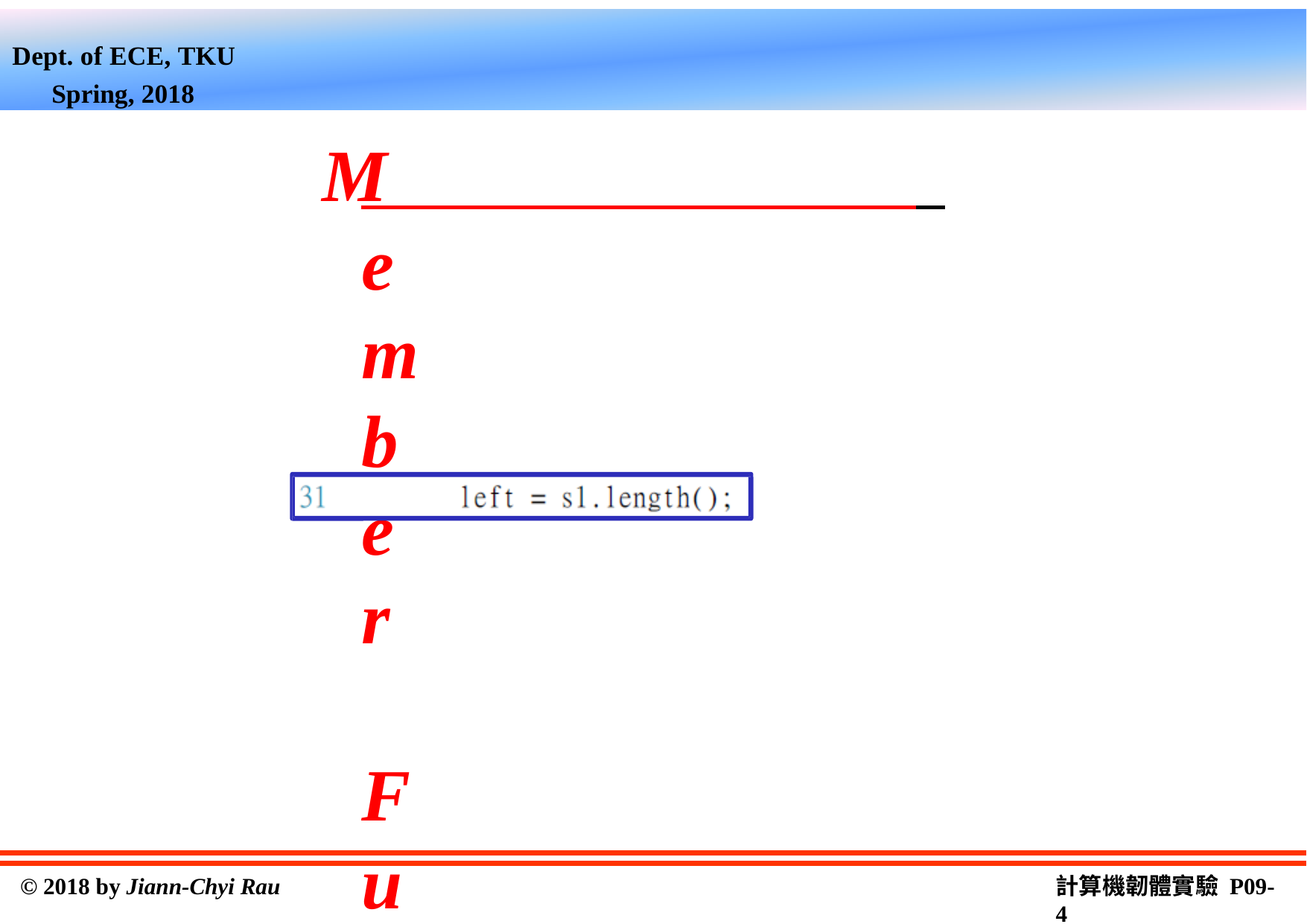

Dept. of ECE, TKU Spring, 2018
Member Functions

size_t string::length();
Return the length of the string, in terms of bytes
E.g.

計算機韌體實驗 P09-4
© 2018 by Jiann-Chyi Rau